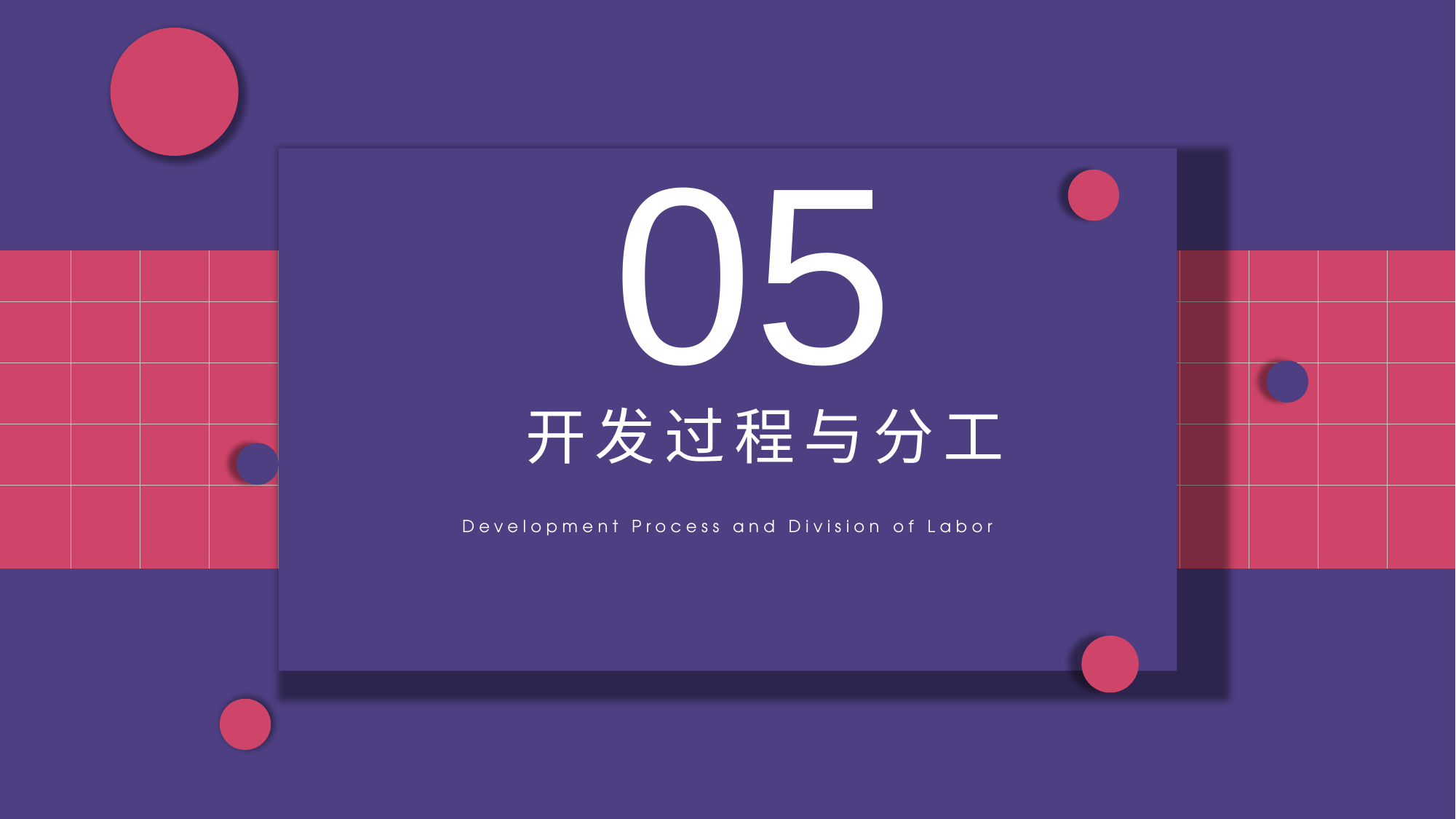

05

PART  01

开发过程与分工

Development Process and Division of Labor